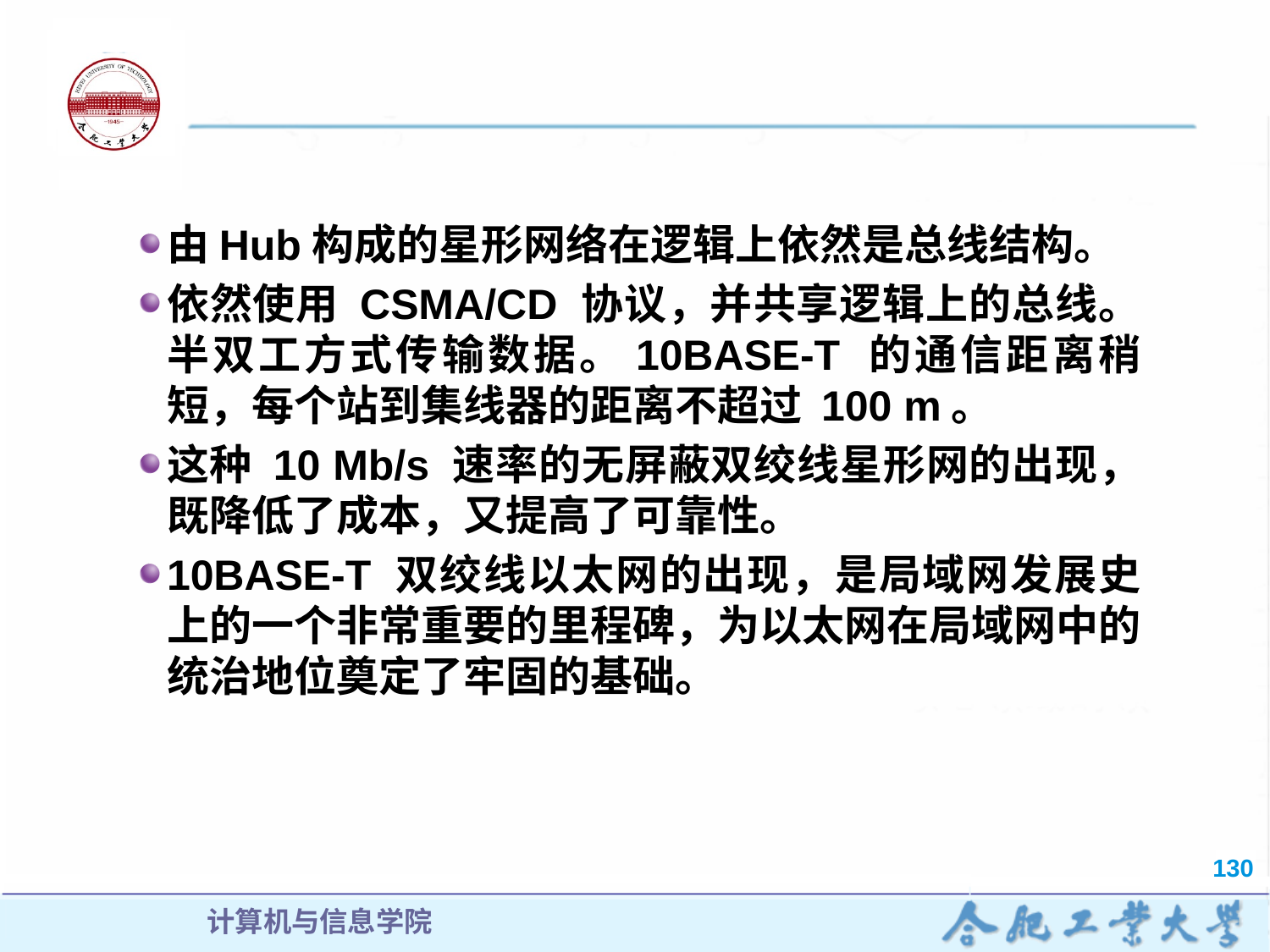

#
由Hub构成的星形网络在逻辑上依然是总线结构。
依然使用 CSMA/CD 协议，并共享逻辑上的总线。 半双工方式传输数据。10BASE-T 的通信距离稍短，每个站到集线器的距离不超过 100 m。
这种 10 Mb/s 速率的无屏蔽双绞线星形网的出现，既降低了成本，又提高了可靠性。
10BASE-T 双绞线以太网的出现，是局域网发展史上的一个非常重要的里程碑，为以太网在局域网中的统治地位奠定了牢固的基础。